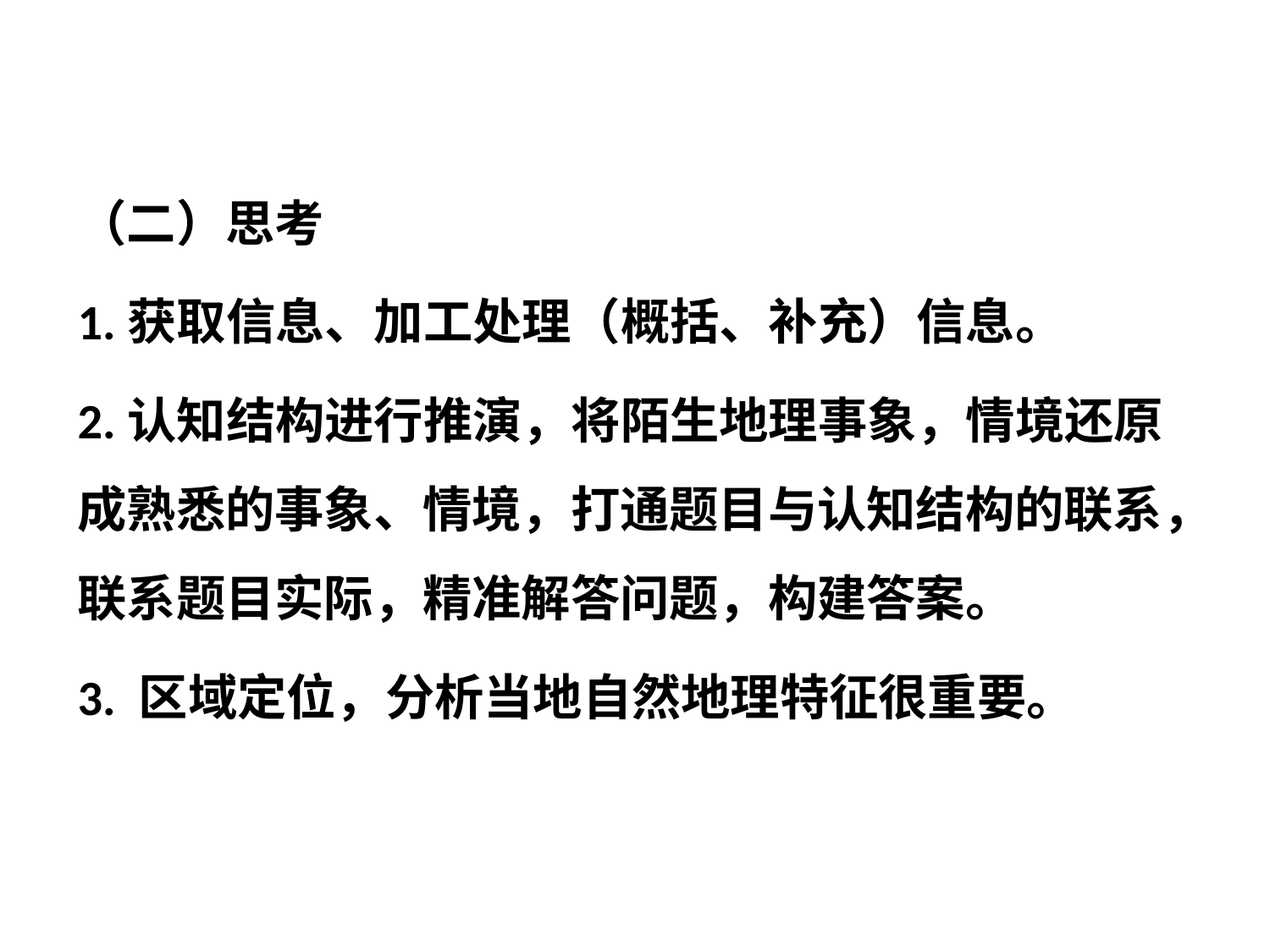

（二）思考
1.获取信息、加工处理（概括、补充）信息。
2.认知结构进行推演，将陌生地理事象，情境还原成熟悉的事象、情境，打通题目与认知结构的联系，联系题目实际，精准解答问题，构建答案。
3. 区域定位，分析当地自然地理特征很重要。